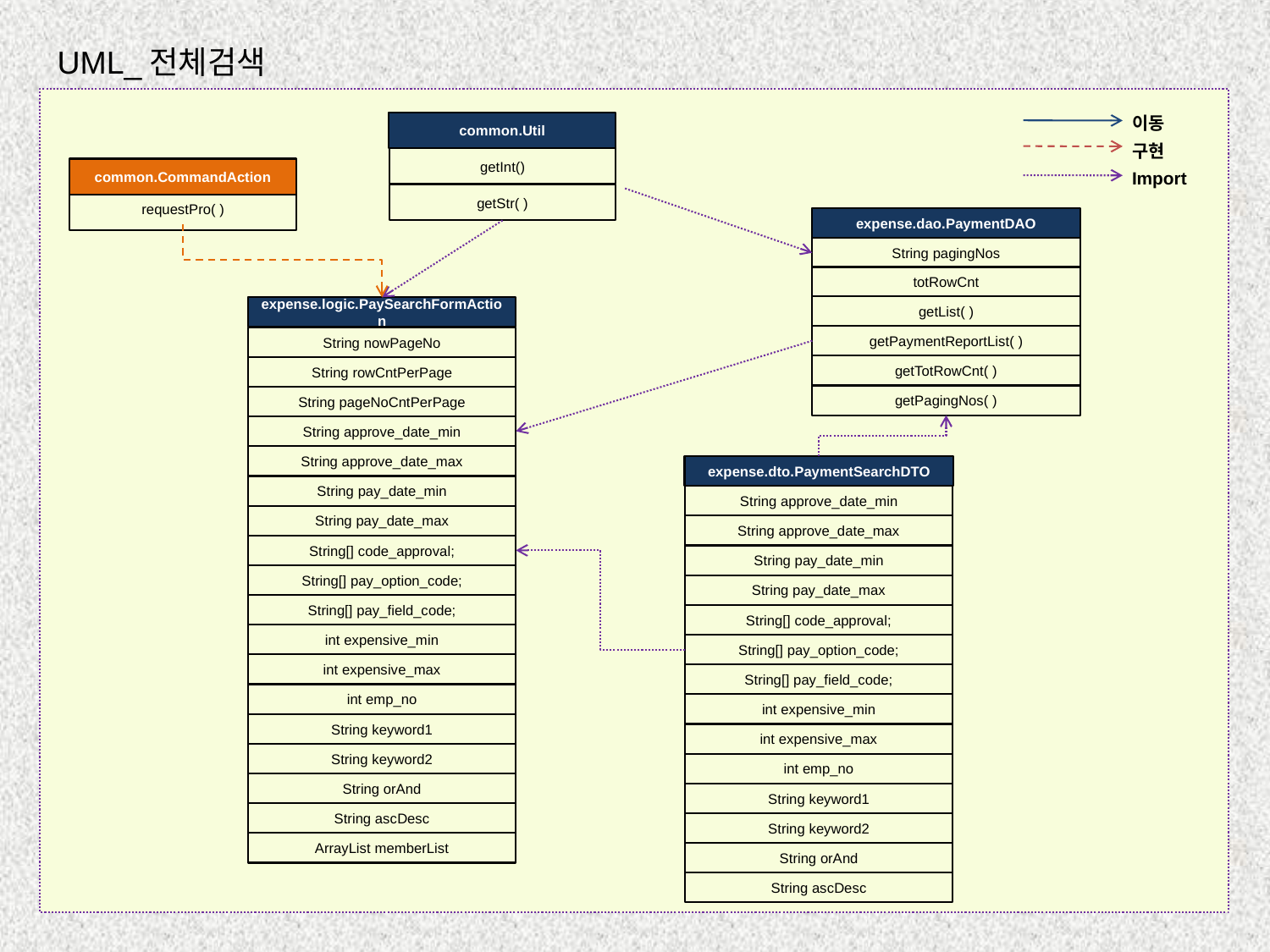

UML_전체검색

이동
common.Util
getInt()
getStr( )
구현
common.CommandAction

requestPro( )
Import
expense.dao.PaymentDAO
String pagingNos
totRowCnt
getList( )
getPaymentReportList( )
getTotRowCnt( )
getPagingNos( )
expense.logic.PaySearchFormAction
String nowPageNo
String rowCntPerPage
String pageNoCntPerPage
String approve_date_min
String approve_date_max
String pay_date_min
String pay_date_max
String[] code_approval;
String[] pay_option_code;
String[] pay_field_code;
int expensive_min
int expensive_max
int emp_no
String keyword1
String keyword2
String orAnd
String ascDesc
ArrayList memberList
expense.dto.PaymentSearchDTO
String approve_date_min
String approve_date_max
String pay_date_min
String pay_date_max
String[] code_approval;
String[] pay_option_code;
String[] pay_field_code;
int expensive_min
int expensive_max
int emp_no
String keyword1
String keyword2
String orAnd
String ascDesc